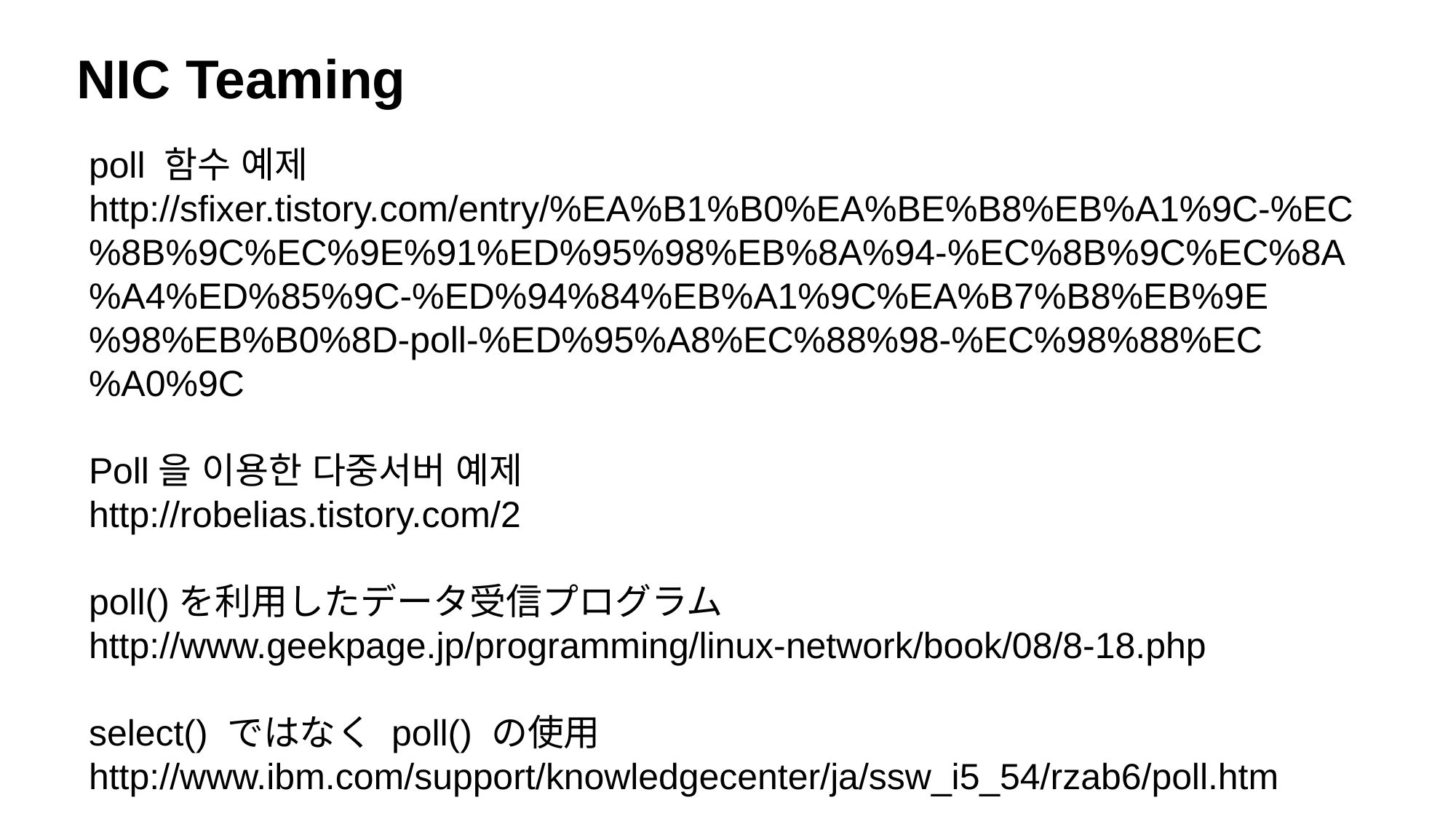

NIC Teaming
poll 함수 예제
http://sfixer.tistory.com/entry/%EA%B1%B0%EA%BE%B8%EB%A1%9C-%EC%8B%9C%EC%9E%91%ED%95%98%EB%8A%94-%EC%8B%9C%EC%8A%A4%ED%85%9C-%ED%94%84%EB%A1%9C%EA%B7%B8%EB%9E%98%EB%B0%8D-poll-%ED%95%A8%EC%88%98-%EC%98%88%EC%A0%9C

Poll을 이용한 다중서버 예제
http://robelias.tistory.com/2

poll()を利用したデータ受信プログラム
http://www.geekpage.jp/programming/linux-network/book/08/8-18.php

select() ではなく poll() の使用
http://www.ibm.com/support/knowledgecenter/ja/ssw_i5_54/rzab6/poll.htm

ソケットプログラミング - TCP/IPサーバの
http://d.hatena.ne.jp/shibason/20090620/1245489616